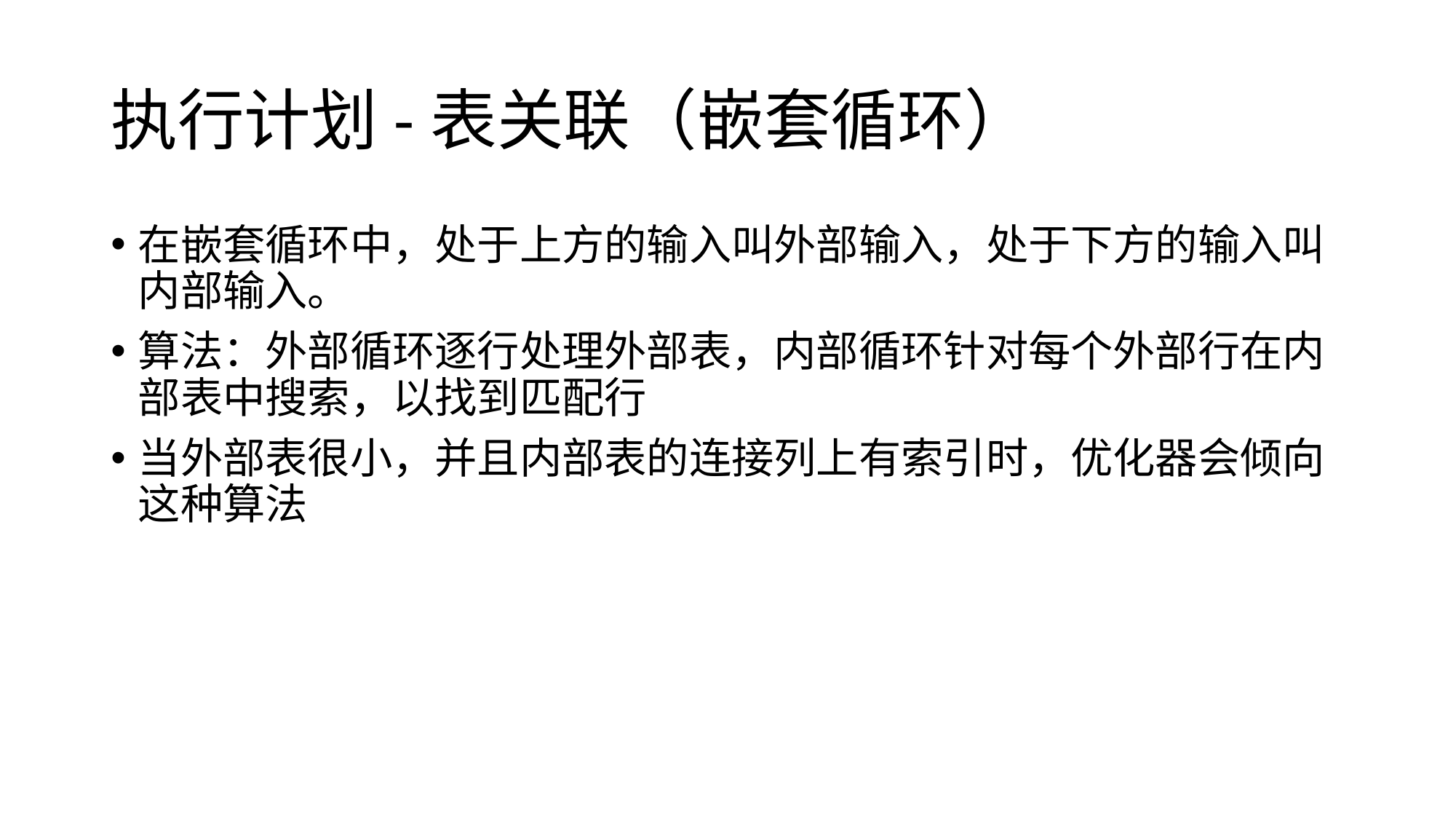

# 执行计划-表关联（嵌套循环）
在嵌套循环中，处于上方的输入叫外部输入，处于下方的输入叫内部输入。
算法：外部循环逐行处理外部表，内部循环针对每个外部行在内部表中搜索，以找到匹配行
当外部表很小，并且内部表的连接列上有索引时，优化器会倾向这种算法